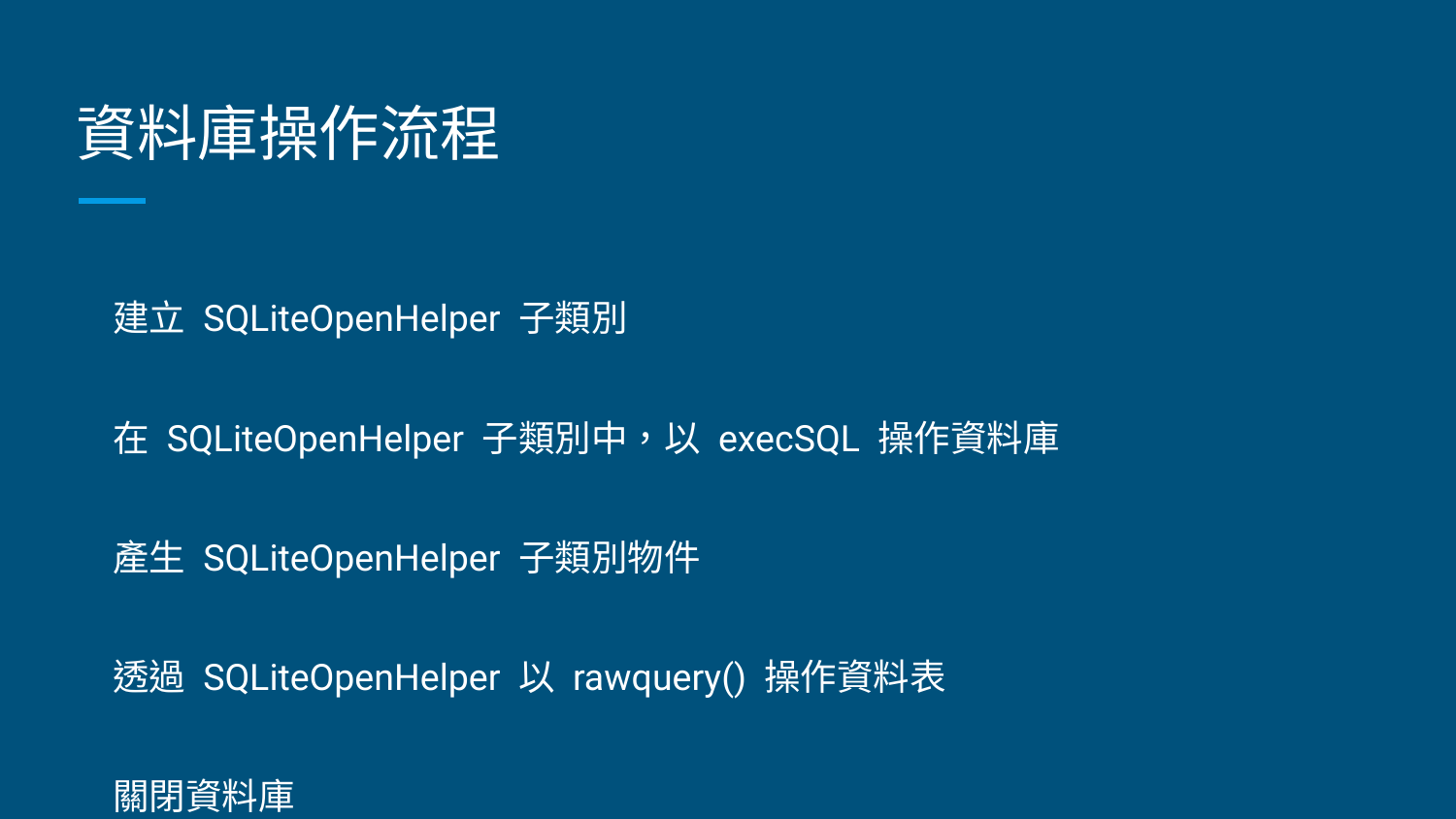

# 資料庫操作流程
建立 SQLiteOpenHelper 子類別
在 SQLiteOpenHelper 子類別中，以 execSQL 操作資料庫
產生 SQLiteOpenHelper 子類別物件
透過 SQLiteOpenHelper 以 rawquery() 操作資料表
關閉資料庫